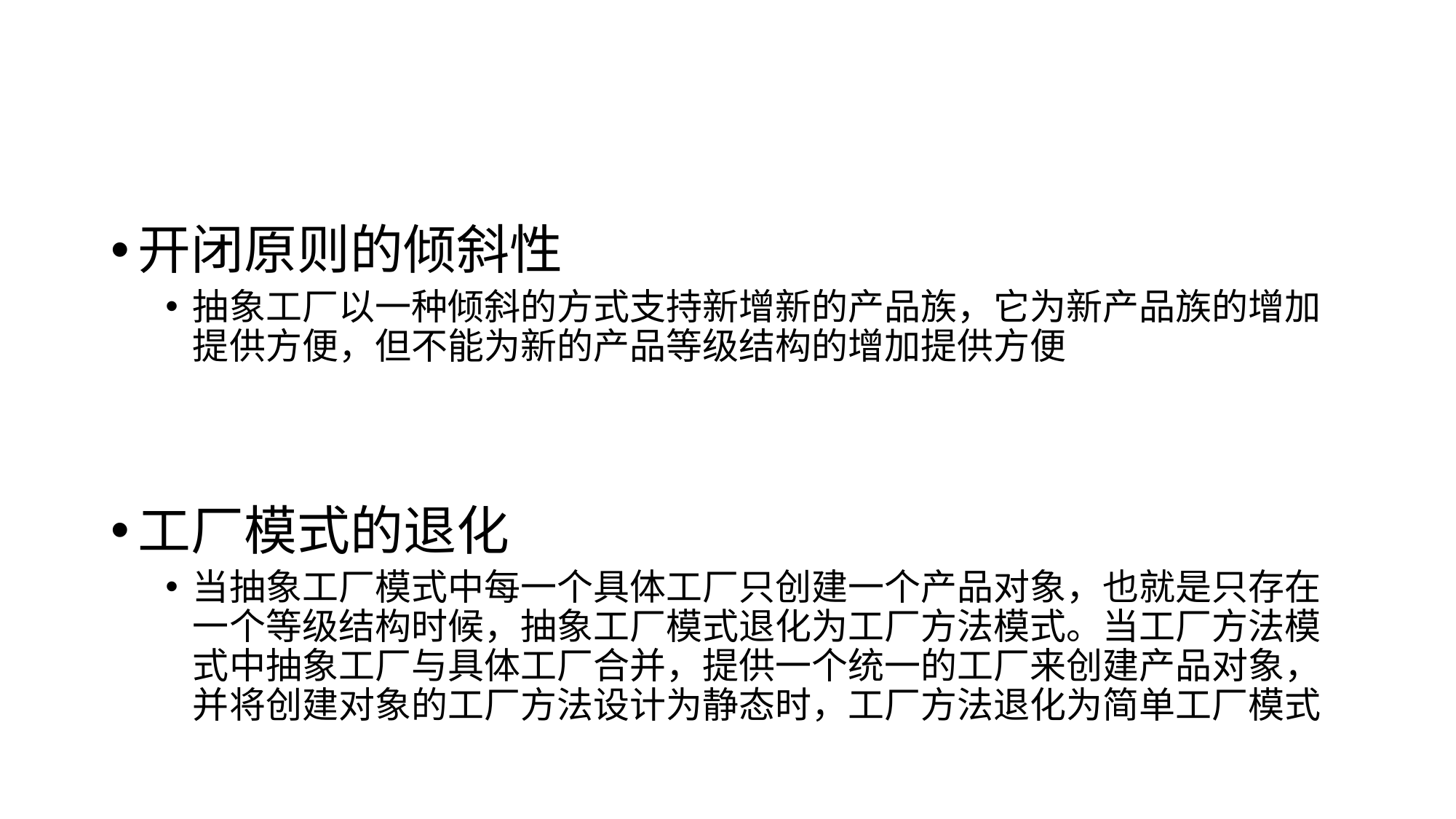

#
开闭原则的倾斜性
抽象工厂以一种倾斜的方式支持新增新的产品族，它为新产品族的增加提供方便，但不能为新的产品等级结构的增加提供方便

工厂模式的退化
当抽象工厂模式中每一个具体工厂只创建一个产品对象，也就是只存在一个等级结构时候，抽象工厂模式退化为工厂方法模式。当工厂方法模式中抽象工厂与具体工厂合并，提供一个统一的工厂来创建产品对象，并将创建对象的工厂方法设计为静态时，工厂方法退化为简单工厂模式